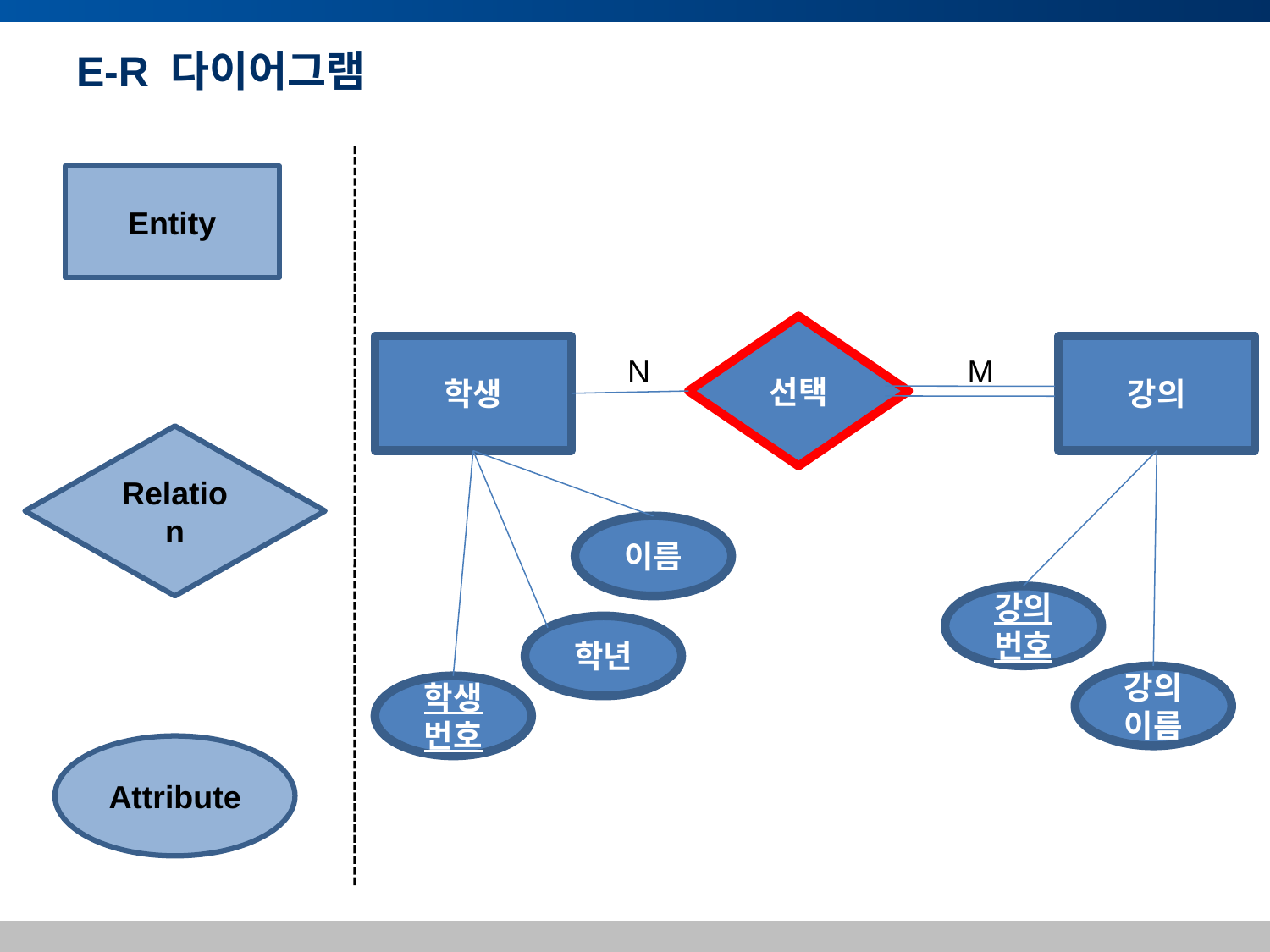

# E-R 다이어그램
Entity
선택
학생
강의
N
M
Relation
이름
강의번호
학년
강의이름
학생번호
Attribute